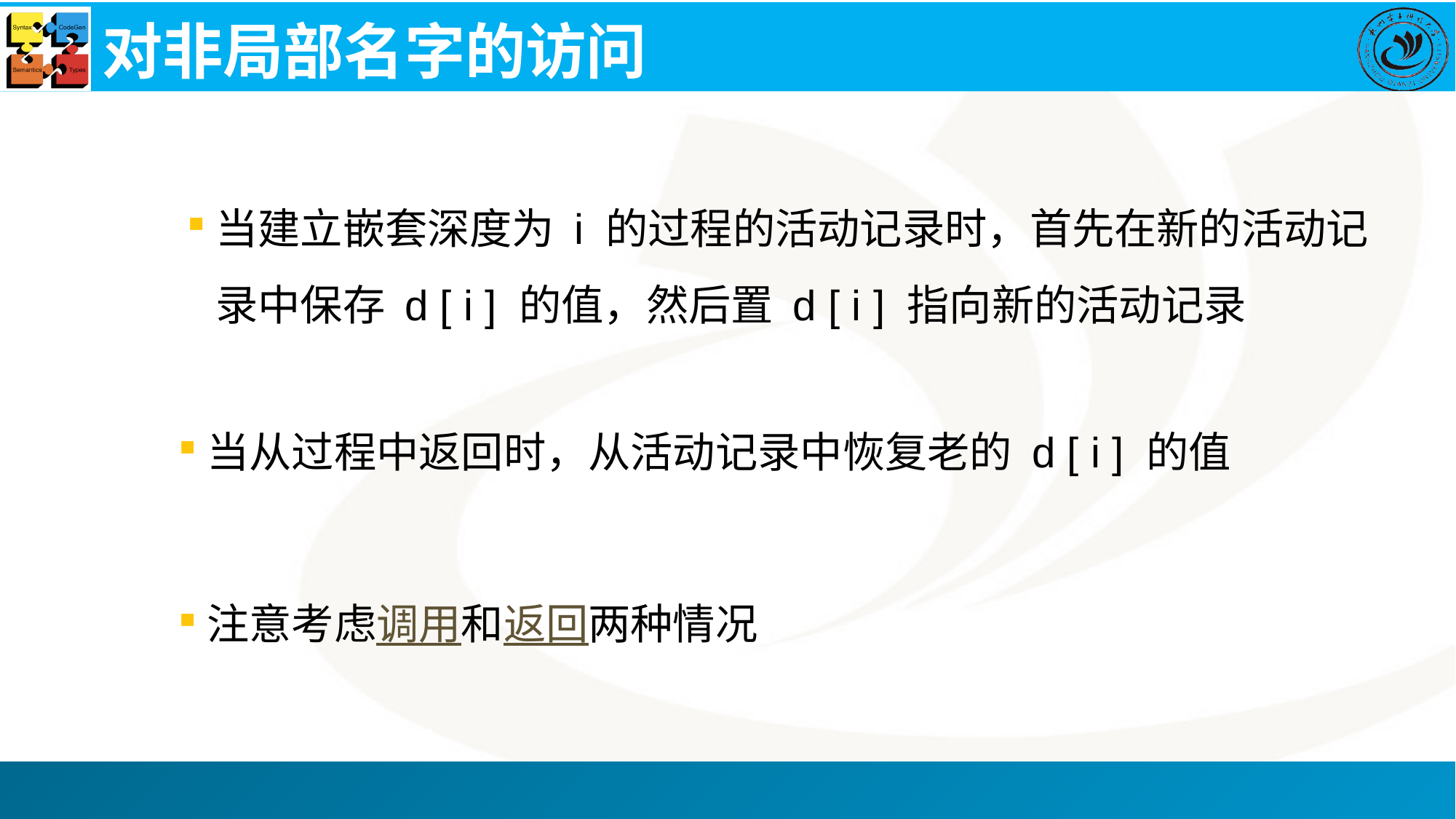

# 对非局部名字的访问
当建立嵌套深度为 i 的过程的活动记录时，首先在新的活动记录中保存 d [ i ] 的值，然后置 d [ i ] 指向新的活动记录
当从过程中返回时，从活动记录中恢复老的 d [ i ] 的值
注意考虑调用和返回两种情况
63